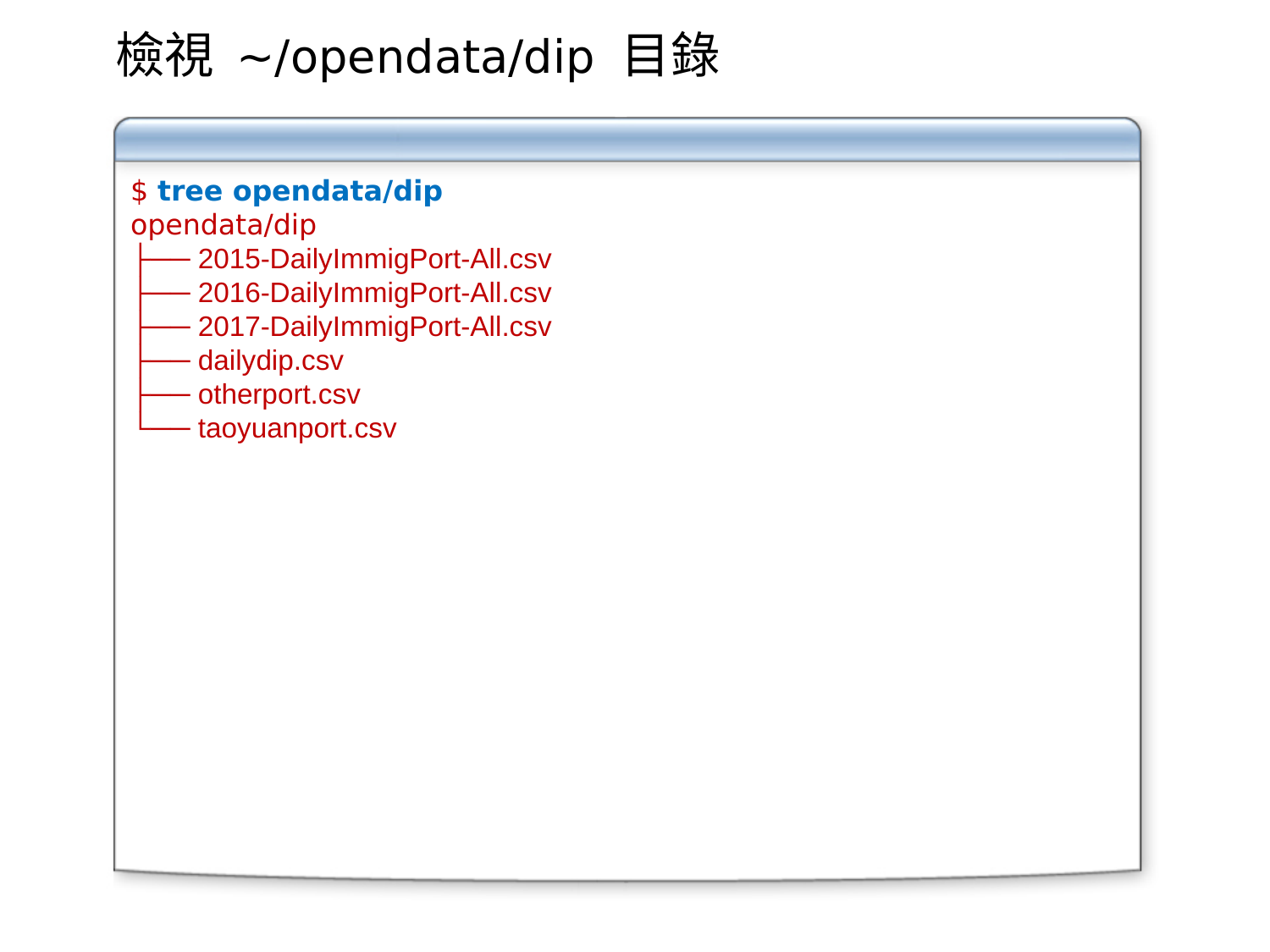

# 檢視 ~/opendata/dip 目錄
$ tree opendata/dip
opendata/dip
├── 2015-DailyImmigPort-All.csv
├── 2016-DailyImmigPort-All.csv
├── 2017-DailyImmigPort-All.csv
├── dailydip.csv
├── otherport.csv
└── taoyuanport.csv